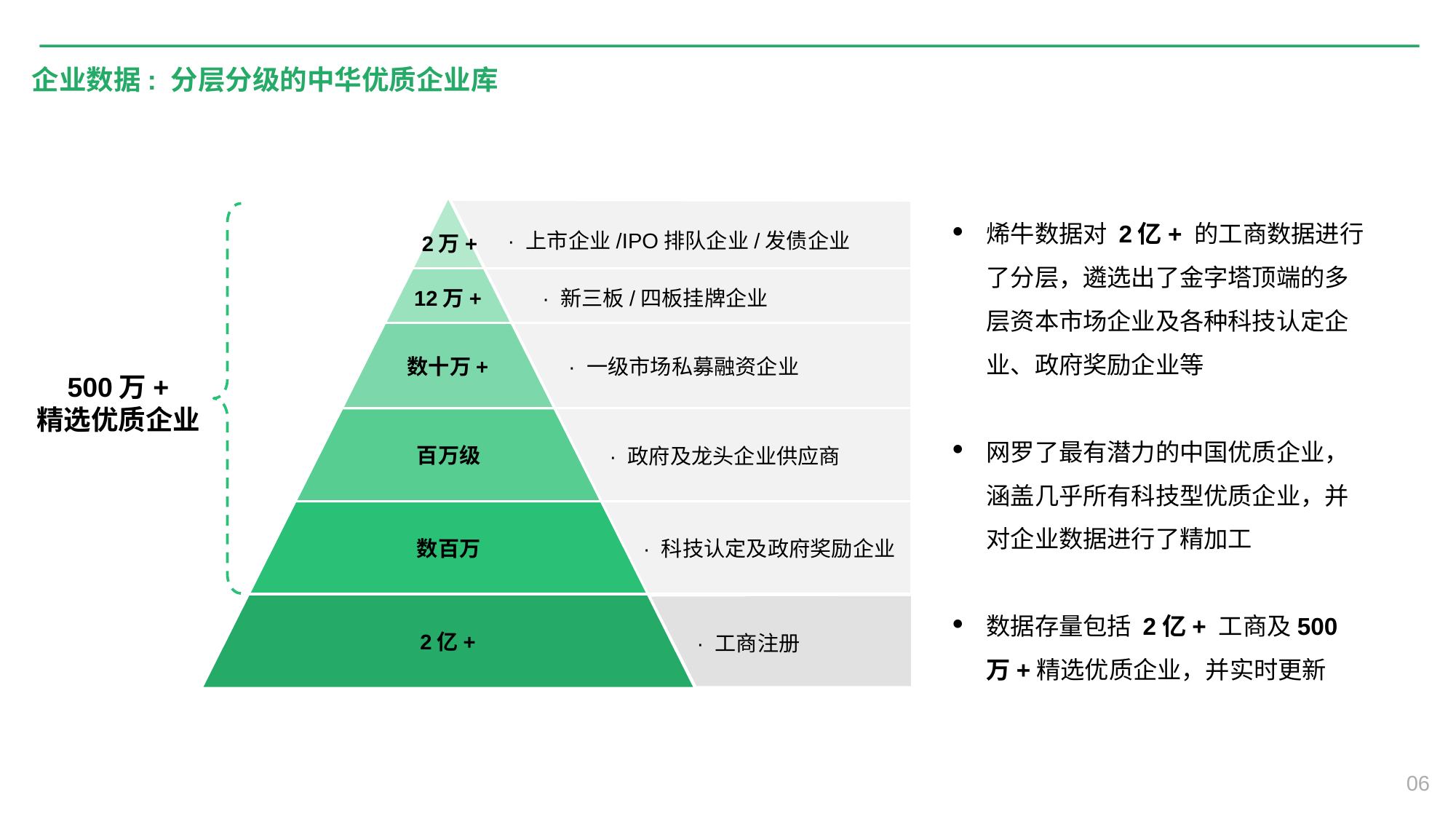

企业数据: 分层分级的中华优质企业库

2万+
烯牛数据对 2亿+ 的工商数据进行了分层，遴选出了金字塔顶端的多层资本市场企业及各种科技认定企业、政府奖励企业等

网罗了最有潜力的中国优质企业，涵盖几乎所有科技型优质企业，并对企业数据进行了精加工

数据存量包括 2亿+ 工商及500万+精选优质企业，并实时更新

· 上市企业/IPO排队企业/发债企业
· 新三板/四板挂牌企业
12万+
数十万+
· 一级市场私募融资企业
500万+
精选优质企业
百万级
· 政府及龙头企业供应商
数百万
· 科技认定及政府奖励企业

2亿+
· 工商注册
06